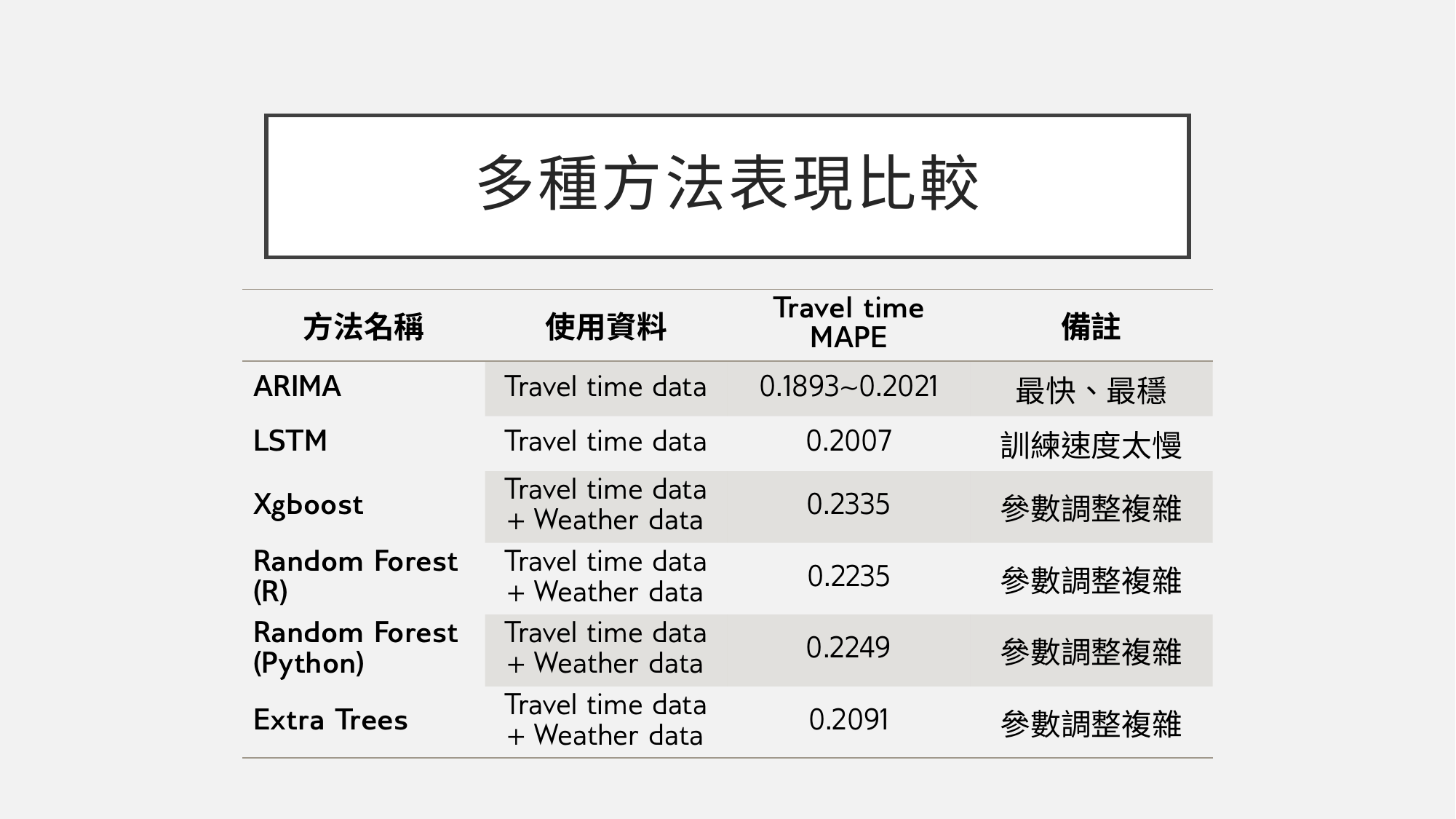

# 多種方法表現比較
| 方法名稱 | 使用資料 | Travel time MAPE | 備註 |
| --- | --- | --- | --- |
| ARIMA | Travel time data | 0.1893~0.2021 | 最快、最穩 |
| LSTM | Travel time data | 0.2007 | 訓練速度太慢 |
| Xgboost | Travel time data + Weather data | 0.2335 | 參數調整複雜 |
| Random Forest (R) | Travel time data + Weather data | 0.2235 | 參數調整複雜 |
| Random Forest (Python) | Travel time data + Weather data | 0.2249 | 參數調整複雜 |
| Extra Trees | Travel time data + Weather data | 0.2091 | 參數調整複雜 |